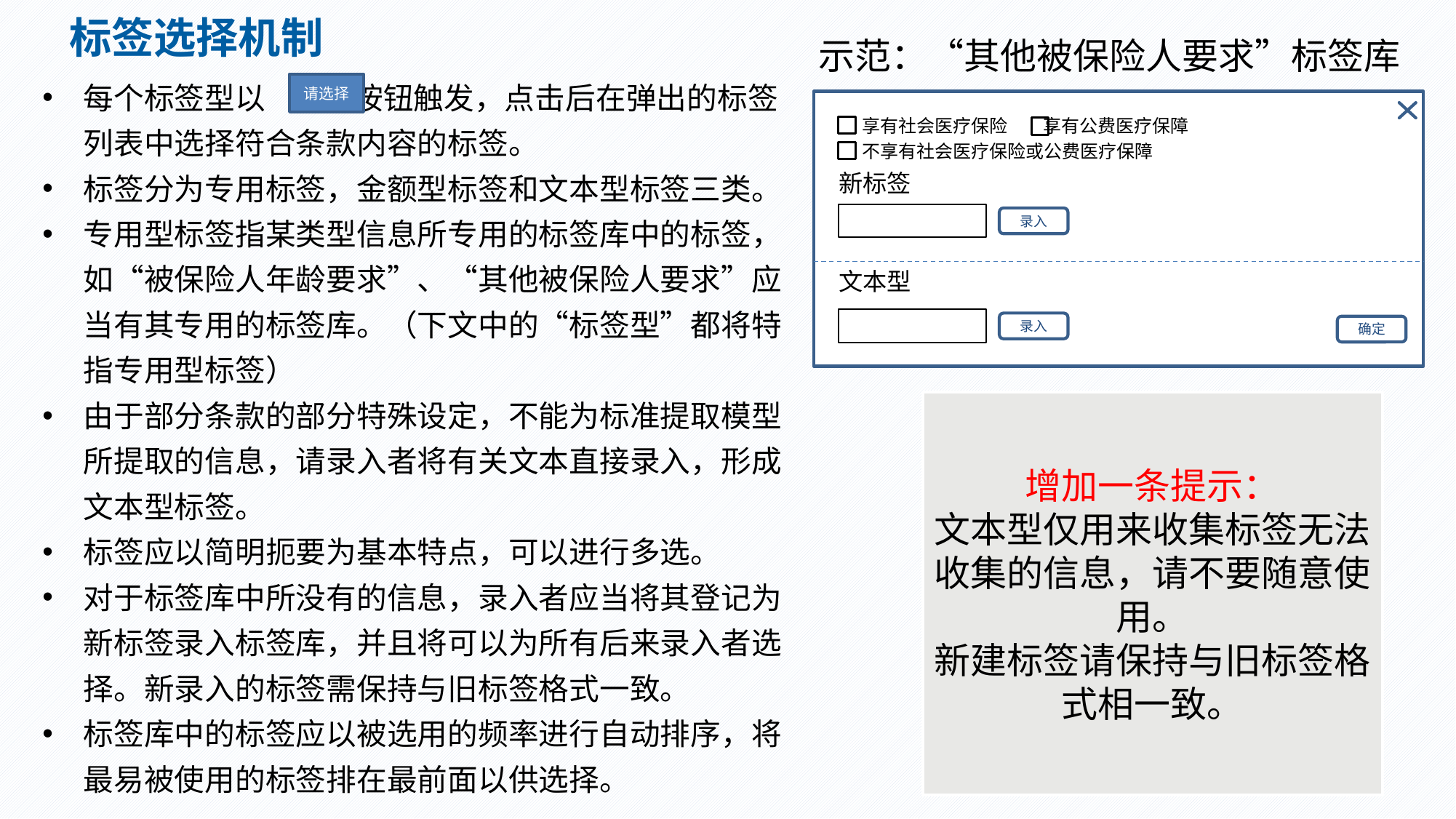

标签选择机制
示范：“其他被保险人要求”标签库
每个标签型以             按钮触发，点击后在弹出的标签列表中选择符合条款内容的标签。
标签分为专用标签，金额型标签和文本型标签三类。
专用型标签指某类型信息所专用的标签库中的标签，如“被保险人年龄要求”、“其他被保险人要求”应当有其专用的标签库。（下文中的“标签型”都将特指专用型标签）
由于部分条款的部分特殊设定，不能为标准提取模型所提取的信息，请录入者将有关文本直接录入，形成文本型标签。
标签应以简明扼要为基本特点，可以进行多选。
对于标签库中所没有的信息，录入者应当将其登记为新标签录入标签库，并且将可以为所有后来录入者选择。新录入的标签需保持与旧标签格式一致。
标签库中的标签应以被选用的频率进行自动排序，将最易被使用的标签排在最前面以供选择。
请选择

享有社会医疗保险         享有公费医疗保障

不享有社会医疗保险或公费医疗保障

新标签

录入
文本型

录入
确定
增加一条提示：
文本型仅用来收集标签无法收集的信息，请不要随意使用。
新建标签请保持与旧标签格式相一致。